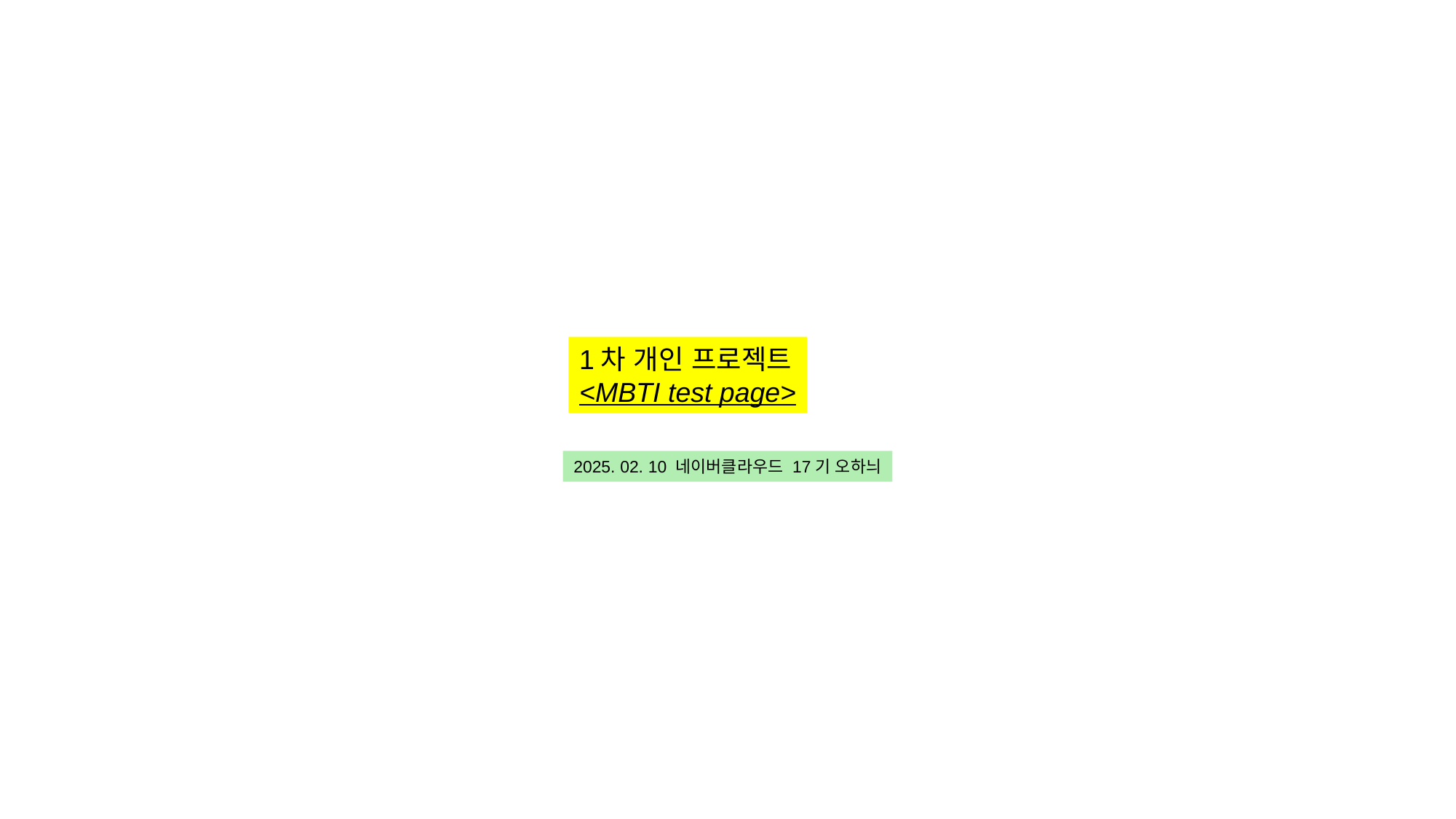

1차 개인 프로젝트
<MBTI test page>
2025. 02. 10 네이버클라우드 17기 오하늬